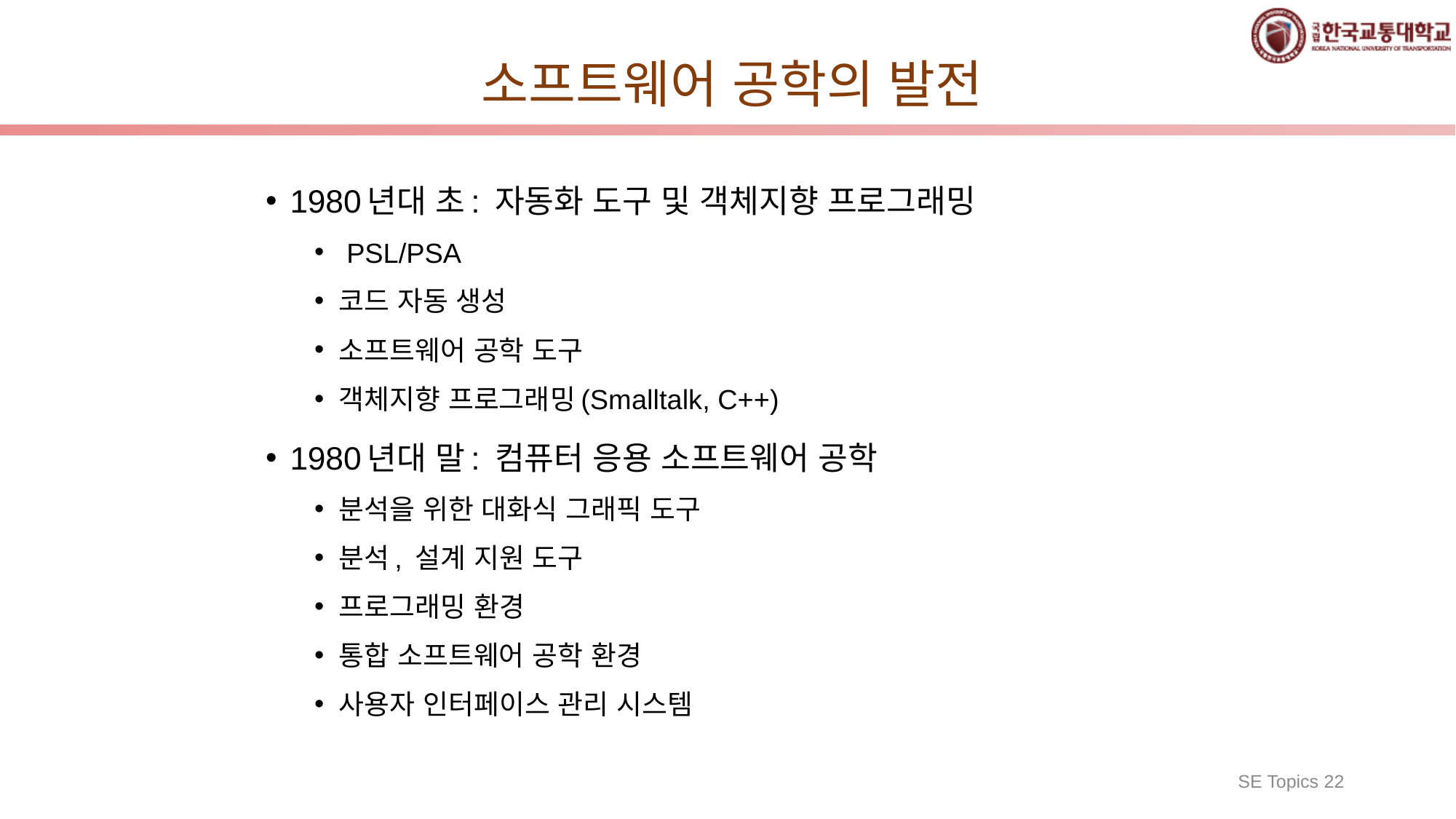

# 소프트웨어 공학의 발전
1980년대 초: 자동화 도구 및 객체지향 프로그래밍
 PSL/PSA
코드 자동 생성
소프트웨어 공학 도구
객체지향 프로그래밍(Smalltalk, C++)
1980년대 말: 컴퓨터 응용 소프트웨어 공학
분석을 위한 대화식 그래픽 도구
분석, 설계 지원 도구
프로그래밍 환경
통합 소프트웨어 공학 환경
사용자 인터페이스 관리 시스템
SE Topics 22